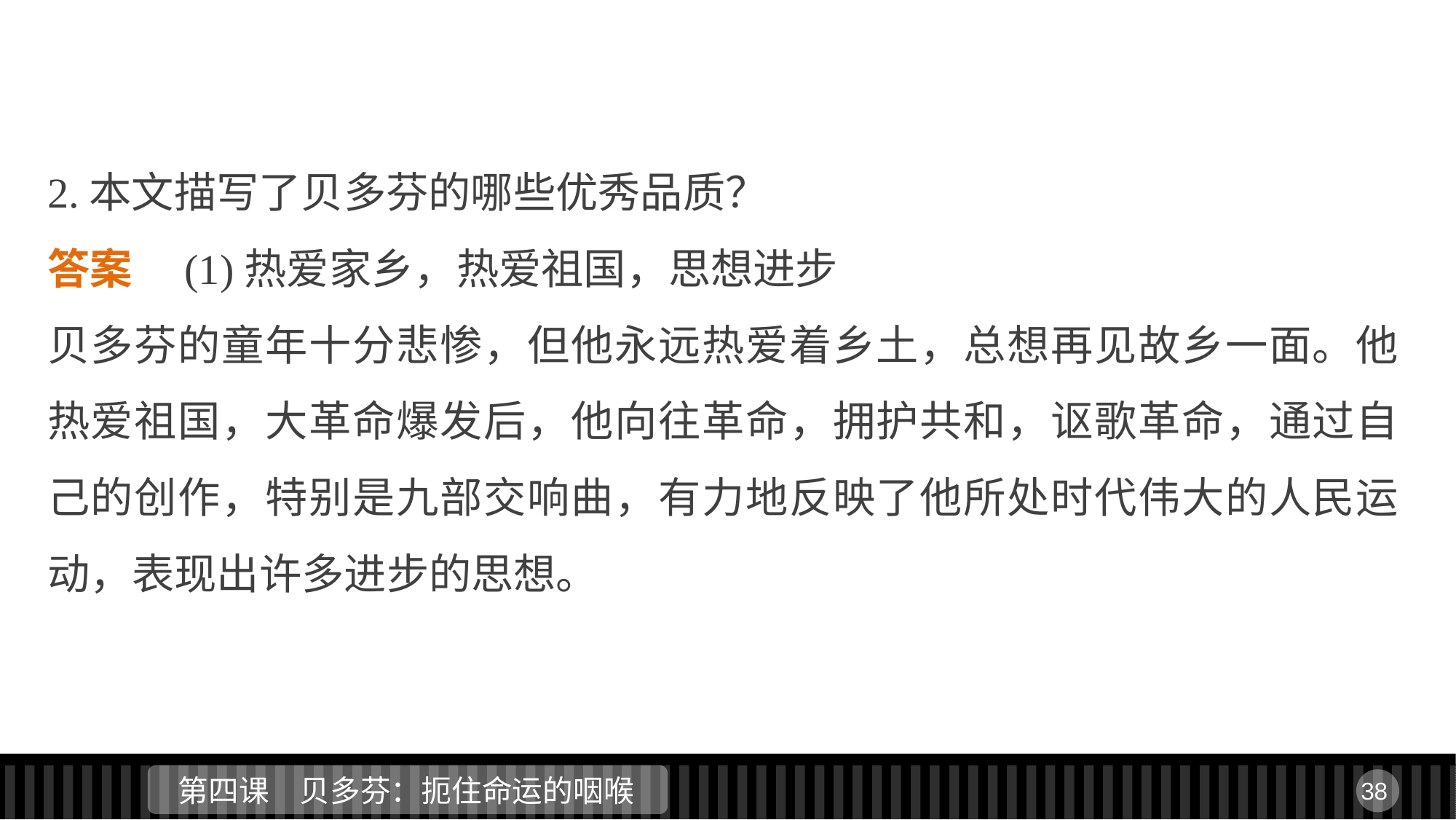

2.本文描写了贝多芬的哪些优秀品质？
答案　(1)热爱家乡，热爱祖国，思想进步
贝多芬的童年十分悲惨，但他永远热爱着乡土，总想再见故乡一面。他热爱祖国，大革命爆发后，他向往革命，拥护共和，讴歌革命，通过自己的创作，特别是九部交响曲，有力地反映了他所处时代伟大的人民运动，表现出许多进步的思想。